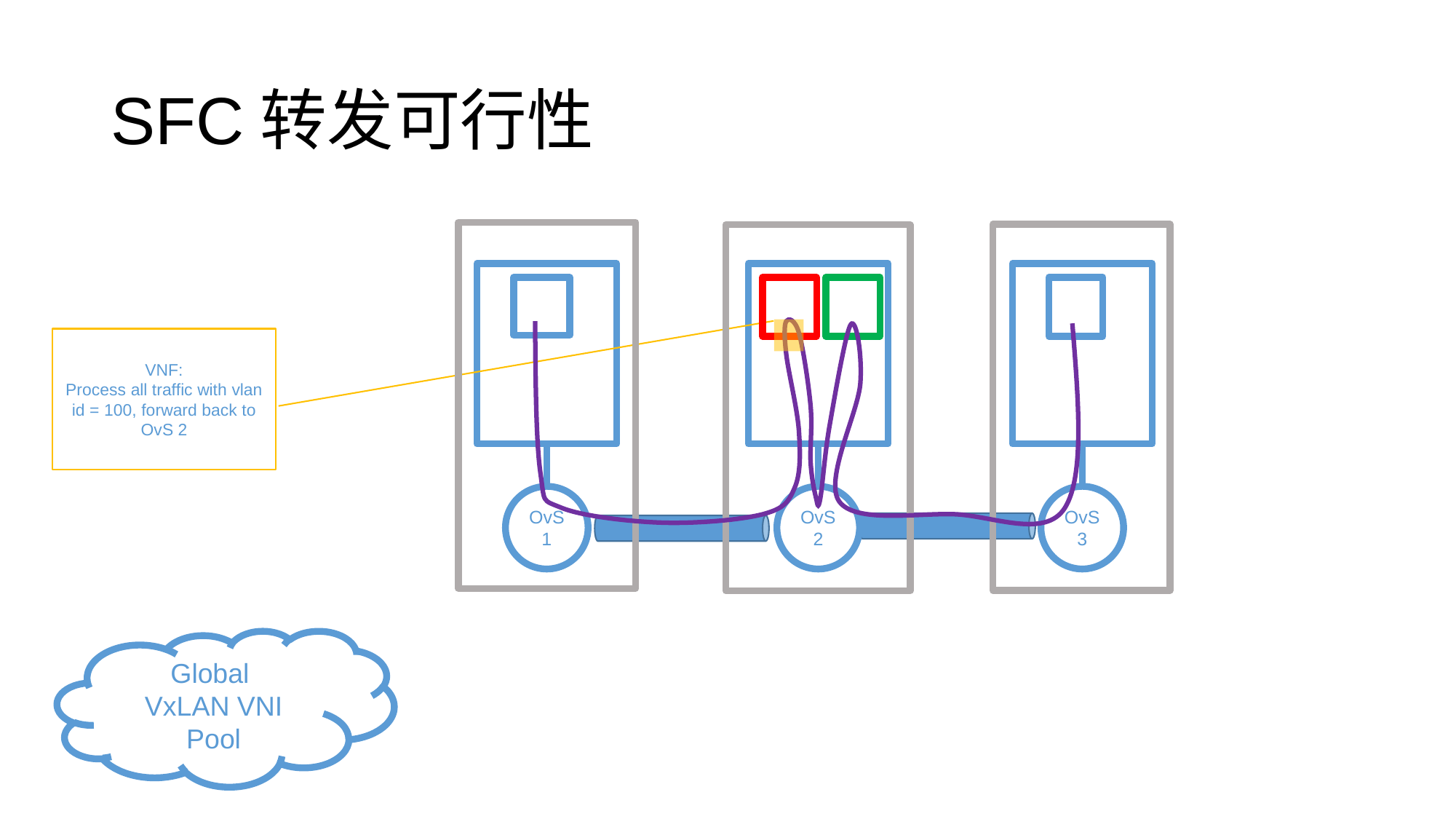

# SFC转发可行性

VNF:
Process all traffic with vlan id = 100, forward back to OvS 2

OvS1
OvS3
OvS2
Global
VxLAN VNI Pool